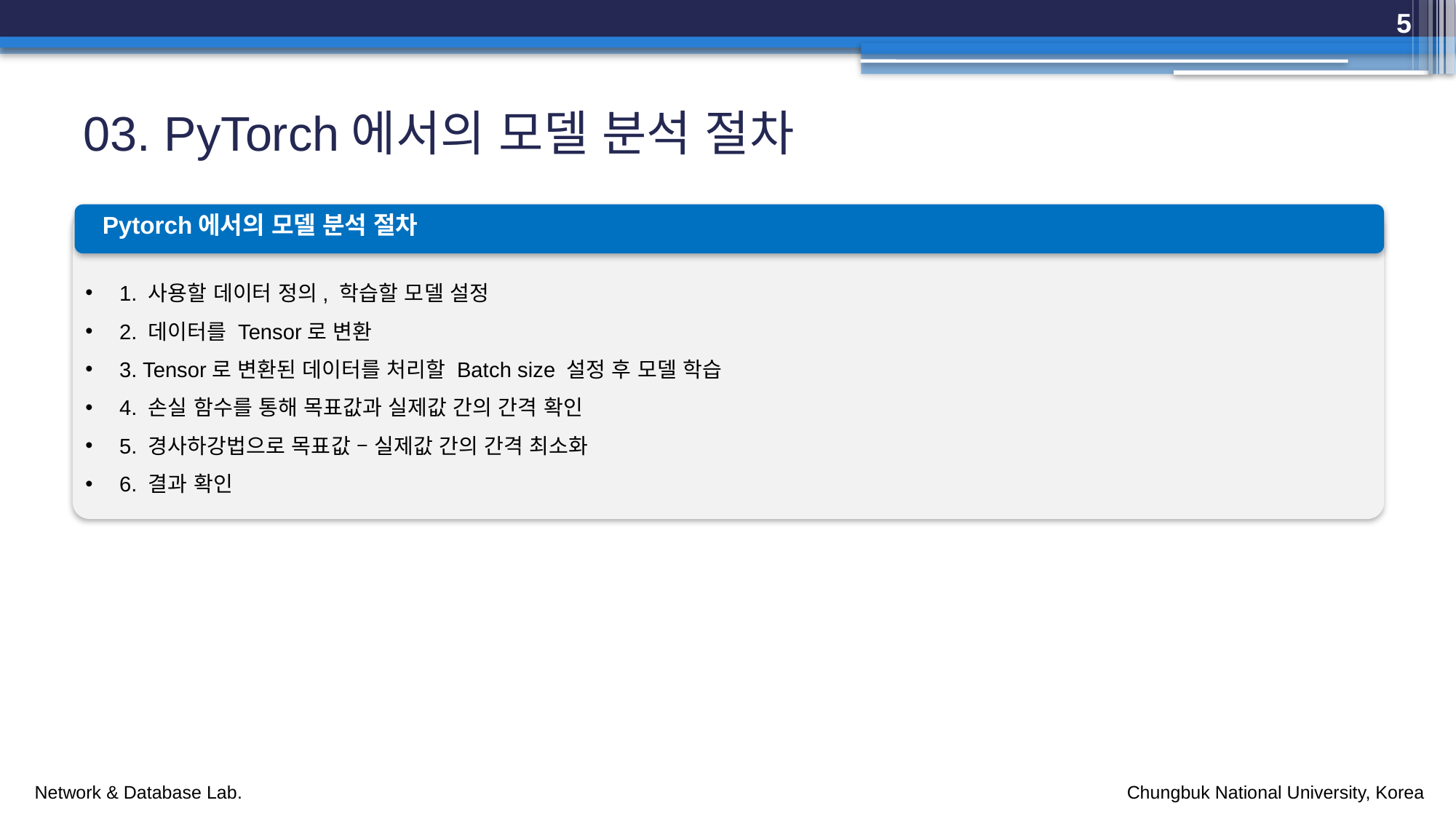

5
# 03. PyTorch에서의 모델 분석 절차

Pytorch에서의 모델 분석 절차

1. 사용할 데이터 정의, 학습할 모델 설정
2. 데이터를 Tensor로 변환
3. Tensor로 변환된 데이터를 처리할 Batch size 설정 후 모델 학습
4. 손실 함수를 통해 목표값과 실제값 간의 간격 확인
5. 경사하강법으로 목표값 – 실제값 간의 간격 최소화
6. 결과 확인